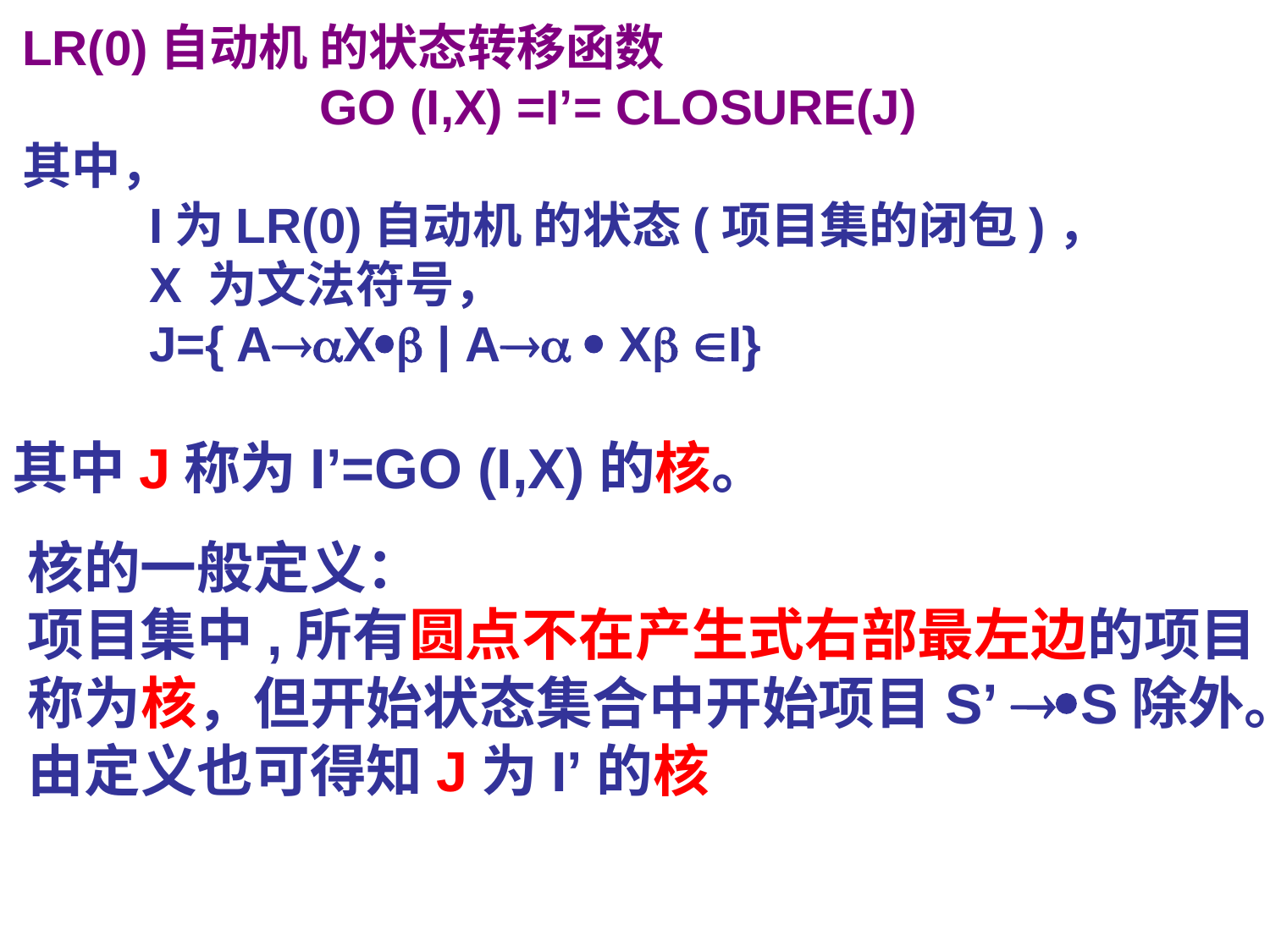

LR(0)自动机 的状态转移函数
                 GO (I,X) =I’= CLOSURE(J)
其中，
	I为LR(0)自动机 的状态(项目集的闭包)，
	X 为文法符号，
	J={ A→αX•β | A→α • Xβ ∈I}
其中J称为I’=GO (I,X)的核。
核的一般定义：
项目集中,所有圆点不在产生式右部最左边的项目称为核，但开始状态集合中开始项目S’ →•S除外。
由定义也可得知J为I’的核